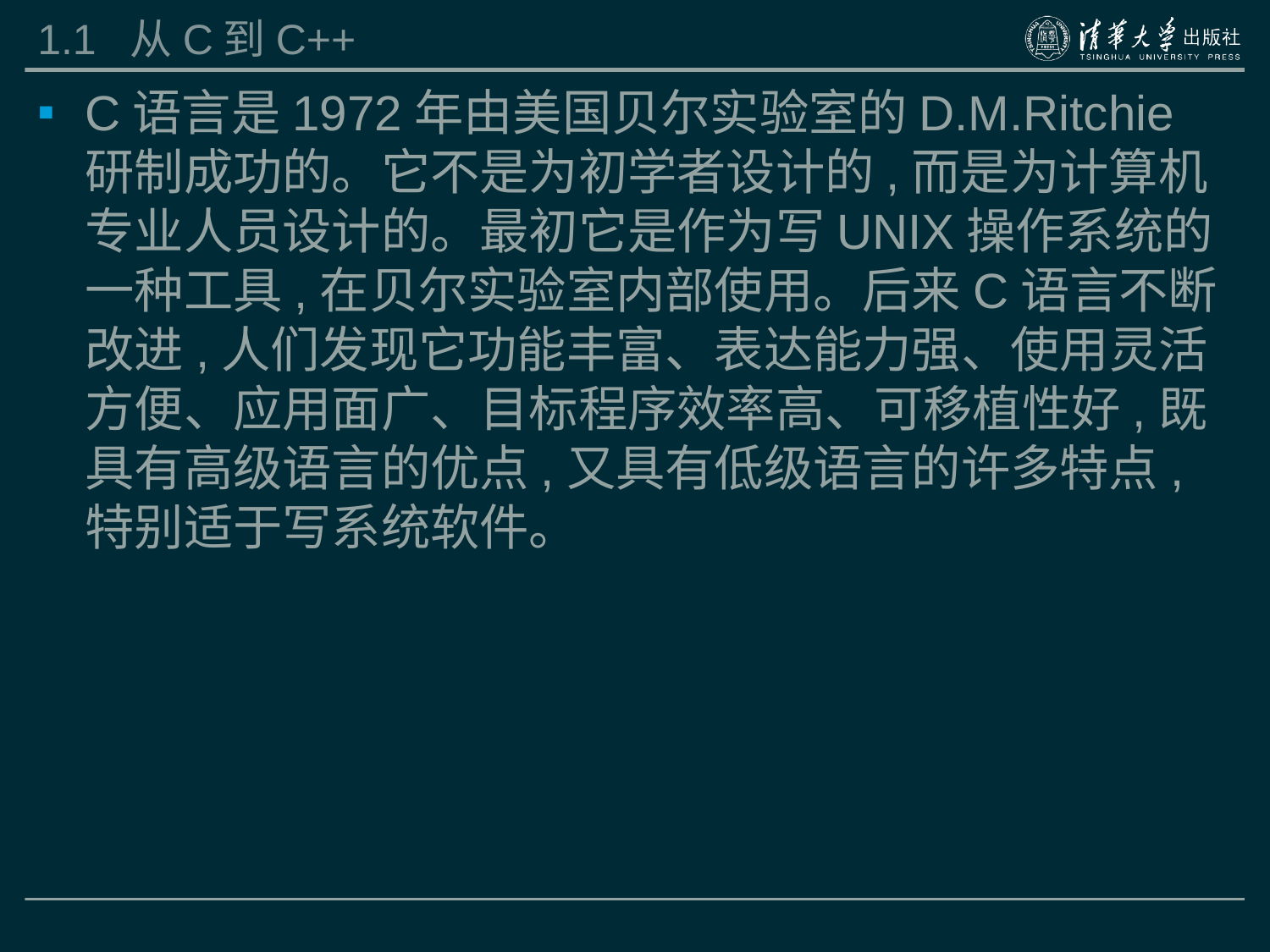

# 1.1  从C到C++
C语言是1972年由美国贝尔实验室的D.M.Ritchie研制成功的。它不是为初学者设计的,而是为计算机专业人员设计的。最初它是作为写UNIX操作系统的一种工具,在贝尔实验室内部使用。后来C语言不断改进,人们发现它功能丰富、表达能力强、使用灵活方便、应用面广、目标程序效率高、可移植性好,既具有高级语言的优点,又具有低级语言的许多特点,特别适于写系统软件。